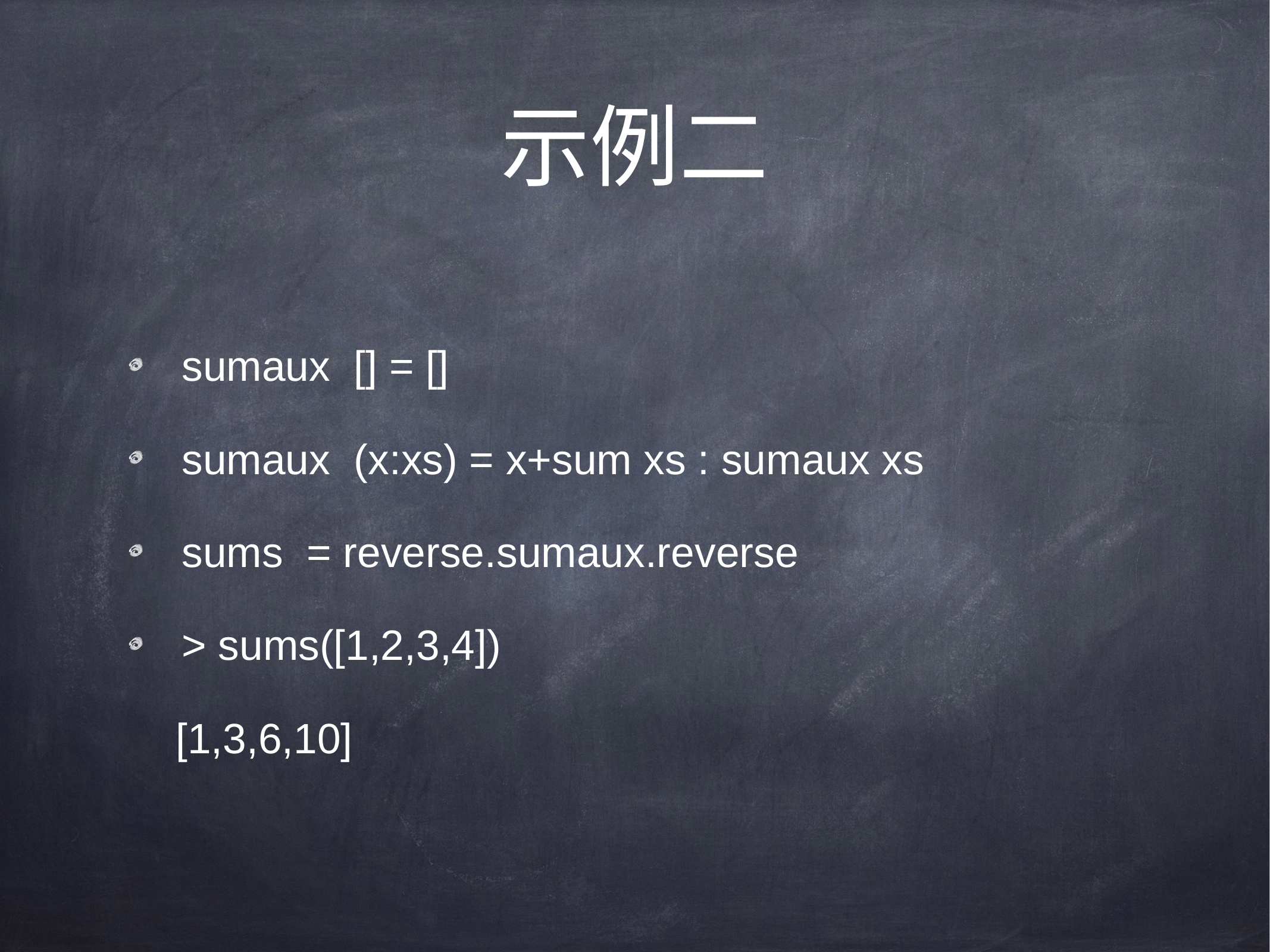

# 示例二
sumaux  [] = []
sumaux  (x:xs) = x+sum xs : sumaux xs
sums  = reverse.sumaux.reverse
> sums([1,2,3,4])
    [1,3,6,10]